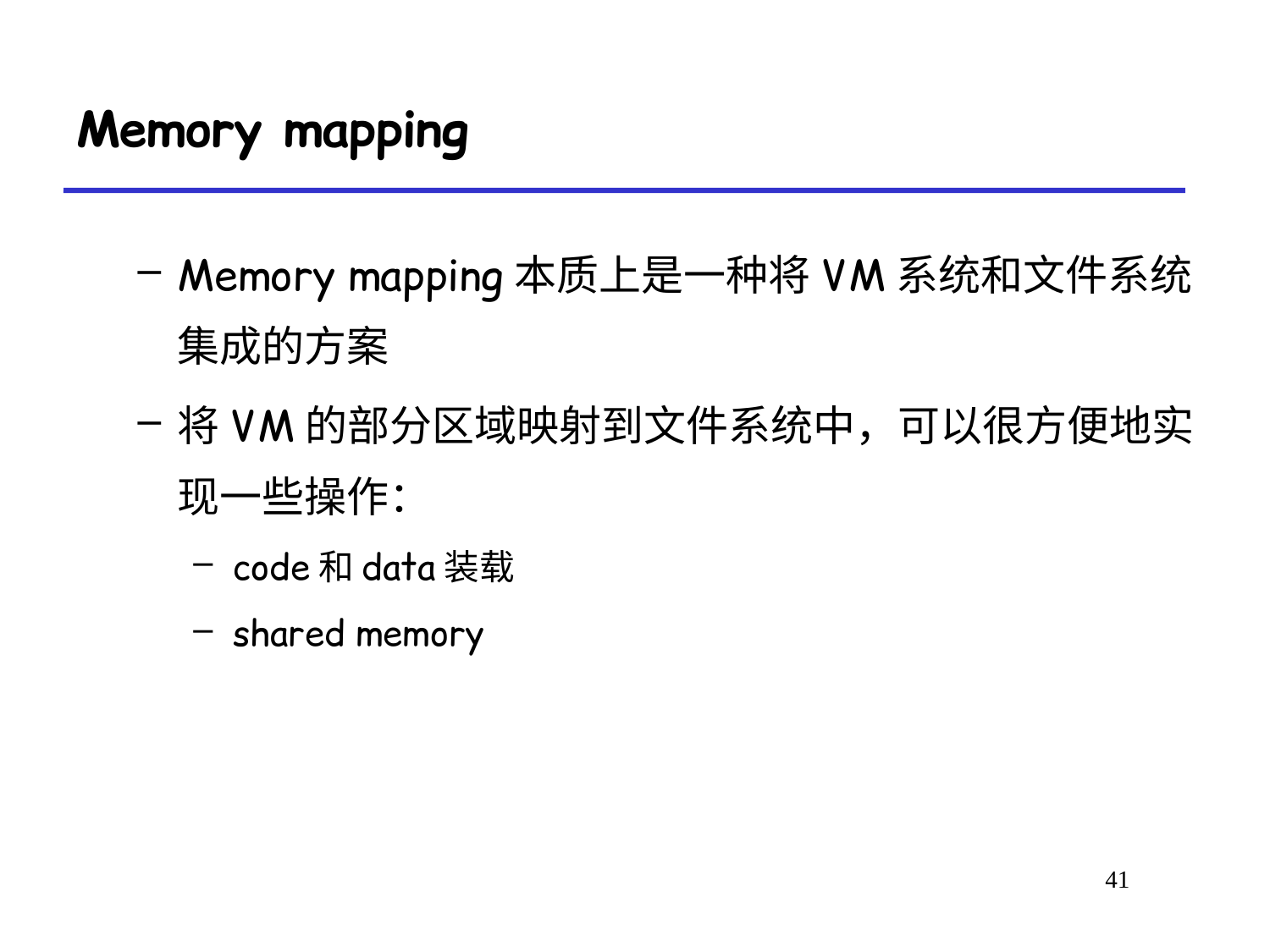

Memory mapping
Memory mapping本质上是一种将VM系统和文件系统集成的方案
将VM的部分区域映射到文件系统中，可以很方便地实现一些操作：
code和data装载
shared memory
# 41